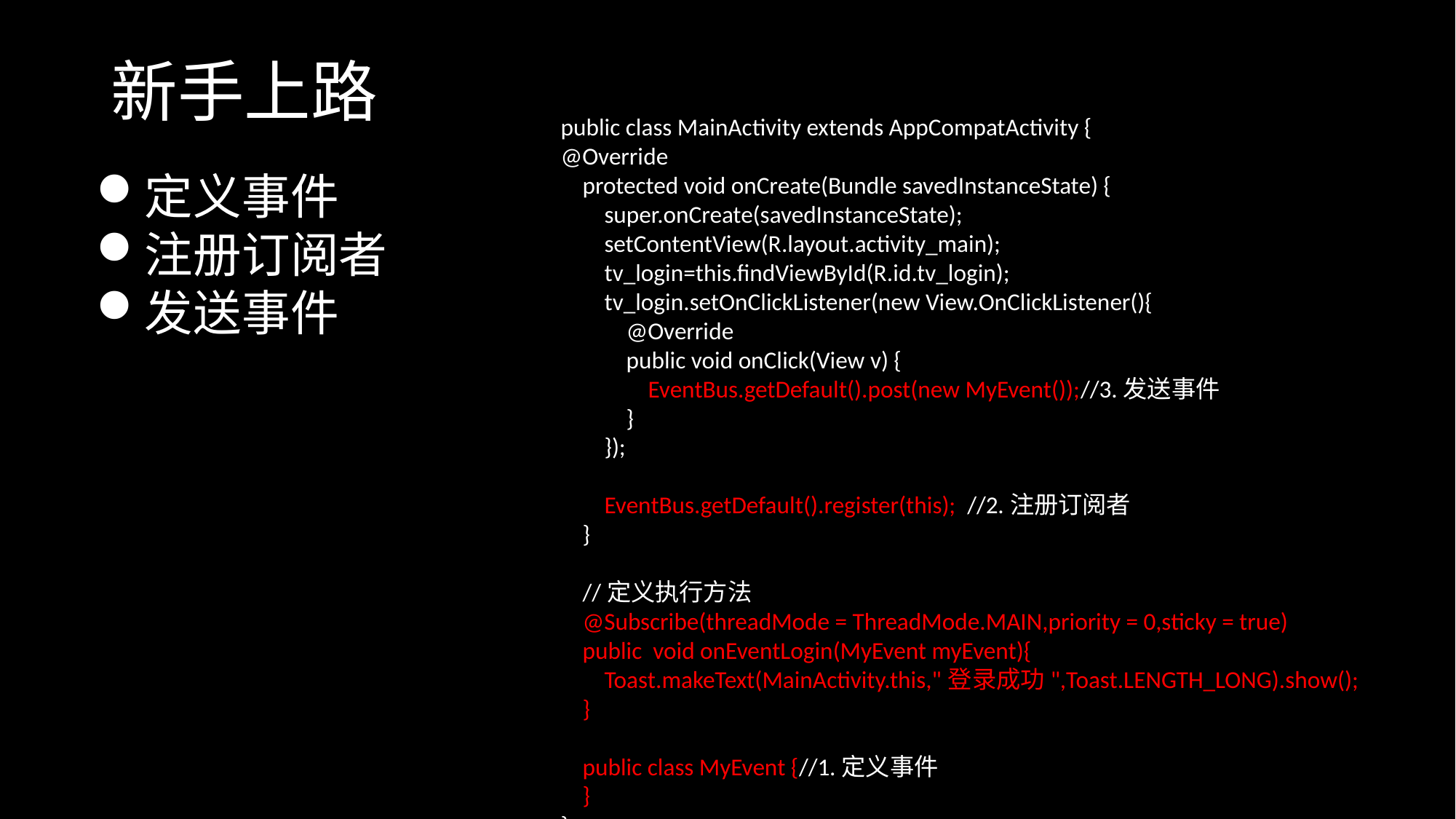

# 新手上路
public class MainActivity extends AppCompatActivity {
@Override
    protected void onCreate(Bundle savedInstanceState) {
        super.onCreate(savedInstanceState);
        setContentView(R.layout.activity_main);
        tv_login=this.findViewById(R.id.tv_login);
        tv_login.setOnClickListener(new View.OnClickListener(){
            @Override
            public void onClick(View v) {
                EventBus.getDefault().post(new MyEvent());//3.发送事件
            }
        });

        EventBus.getDefault().register(this);  //2.注册订阅者
    }

    //定义执行方法
    @Subscribe(threadMode = ThreadMode.MAIN,priority = 0,sticky = true)
    public  void onEventLogin(MyEvent myEvent){
        Toast.makeText(MainActivity.this,"登录成功",Toast.LENGTH_LONG).show();
    }

    public class MyEvent {//1.定义事件
    }
}
定义事件
注册订阅者
发送事件